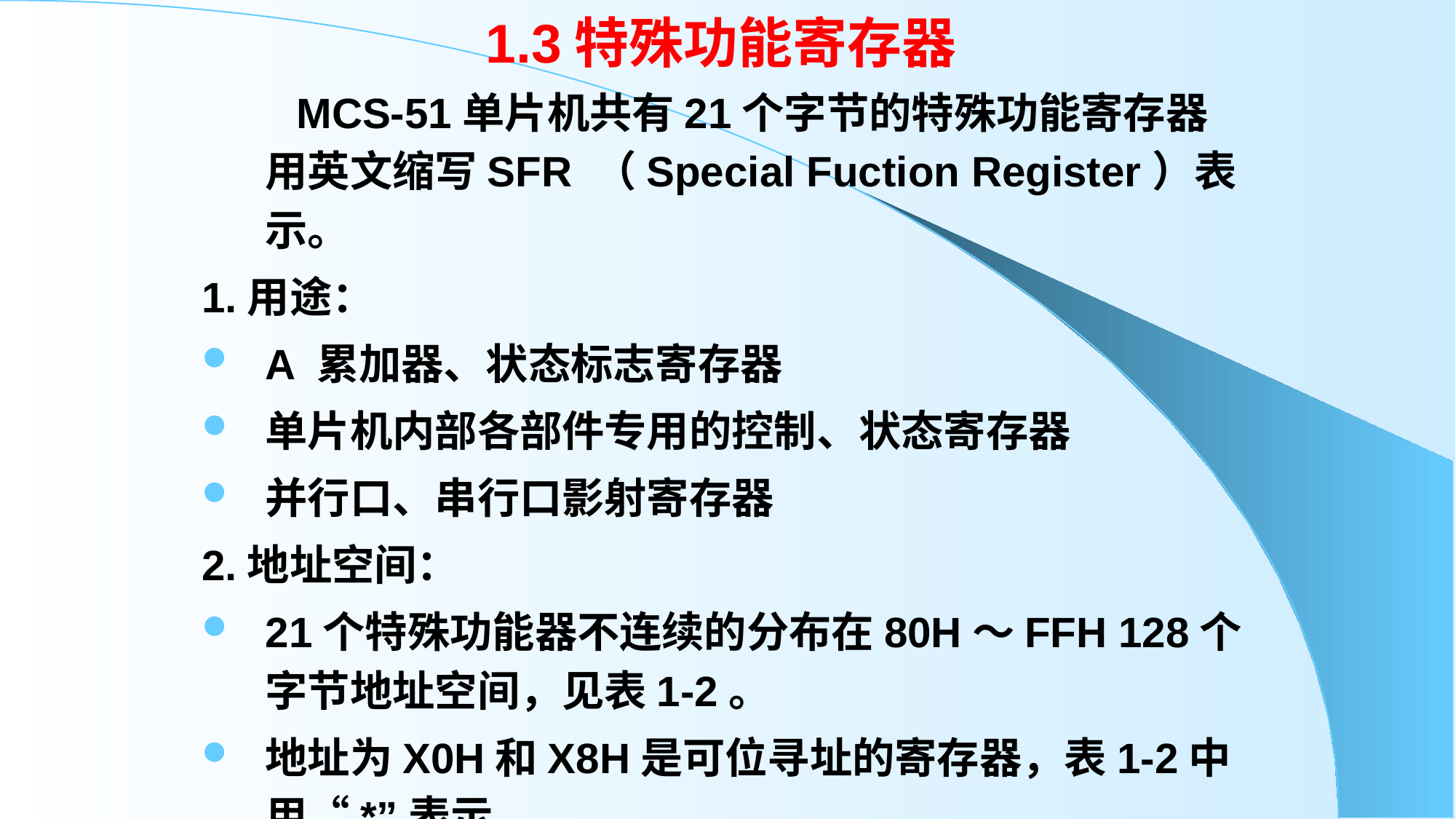

# 1.3特殊功能寄存器
         MCS-51单片机共有21个字节的特殊功能寄存器用英文缩写SFR （Special Fuction Register）表示。
1.用途：
A 累加器、状态标志寄存器
单片机内部各部件专用的控制、状态寄存器
并行口、串行口影射寄存器
2.地址空间：
21个特殊功能器不连续的分布在80H～FFH 128个字节地址空间，见表1-2。
地址为X0H和X8H是可位寻址的寄存器，表1-2中用“*”表示。